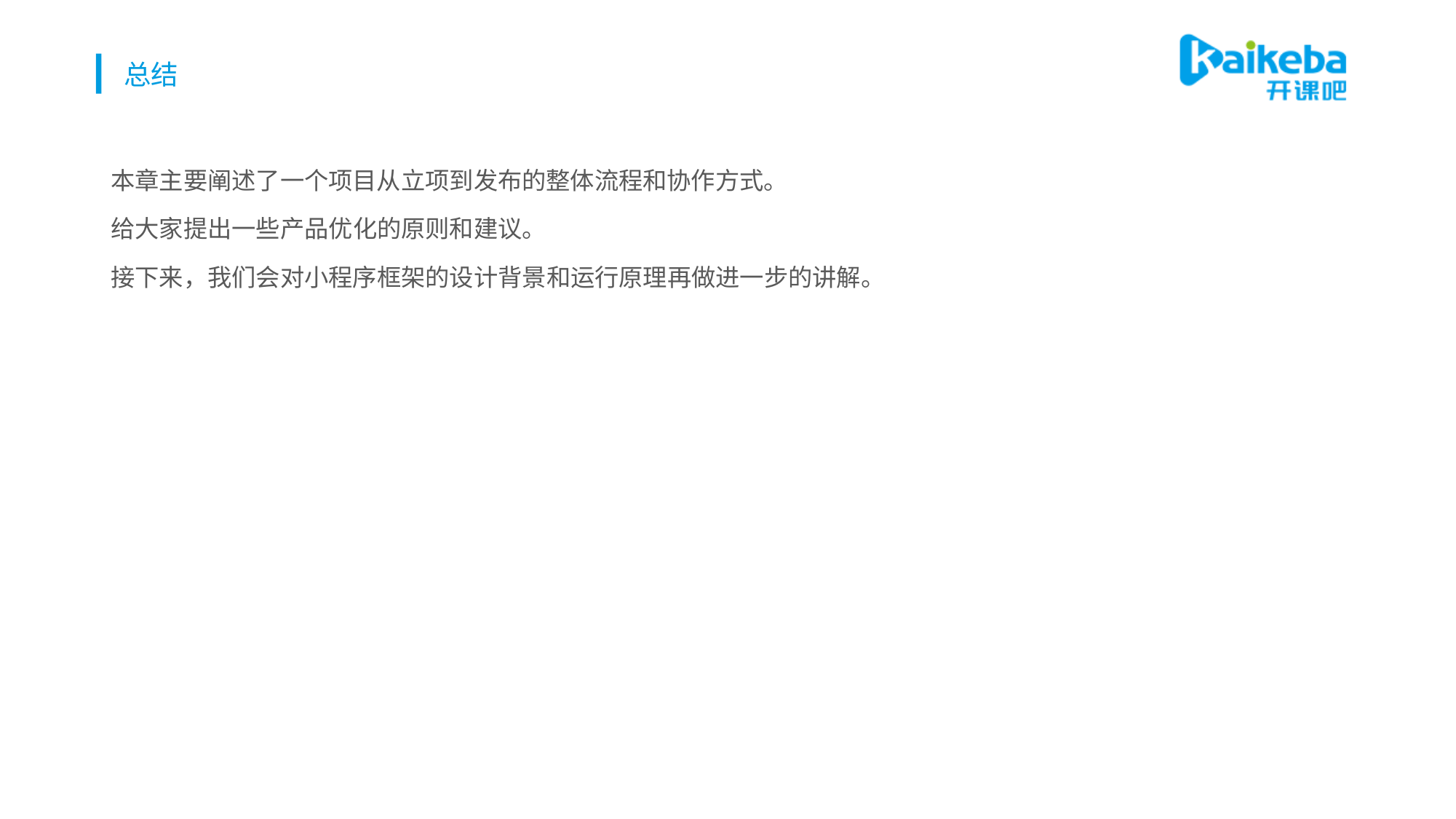

# 总结
本章主要阐述了一个项目从立项到发布的整体流程和协作方式。
给大家提出一些产品优化的原则和建议。
接下来，我们会对小程序框架的设计背景和运行原理再做进一步的讲解。